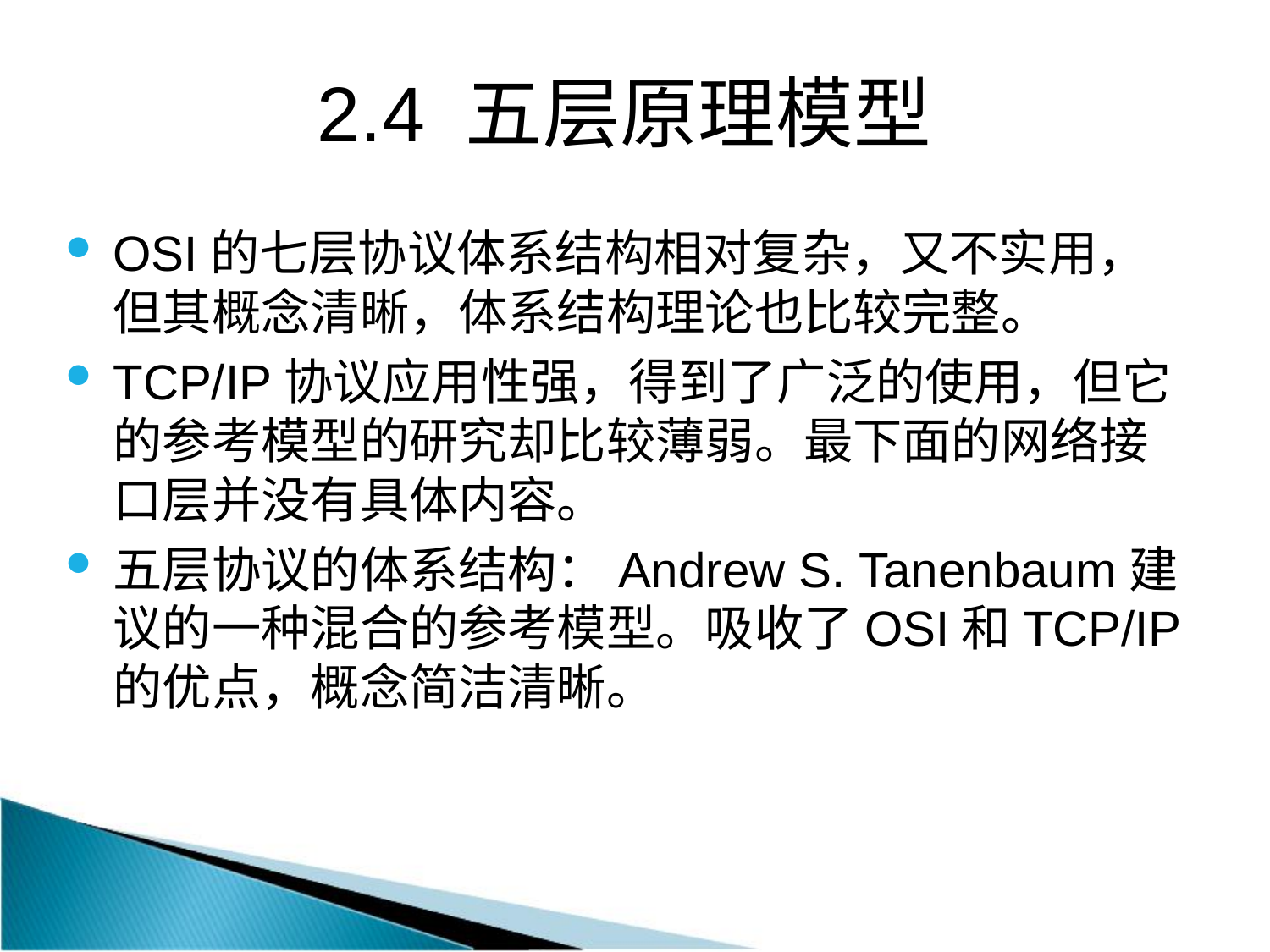

# 2.4 五层原理模型
OSI的七层协议体系结构相对复杂，又不实用，但其概念清晰，体系结构理论也比较完整。
TCP/IP协议应用性强，得到了广泛的使用，但它的参考模型的研究却比较薄弱。最下面的网络接口层并没有具体内容。
五层协议的体系结构：Andrew S. Tanenbaum建议的一种混合的参考模型。吸收了OSI和TCP/IP的优点，概念简洁清晰。